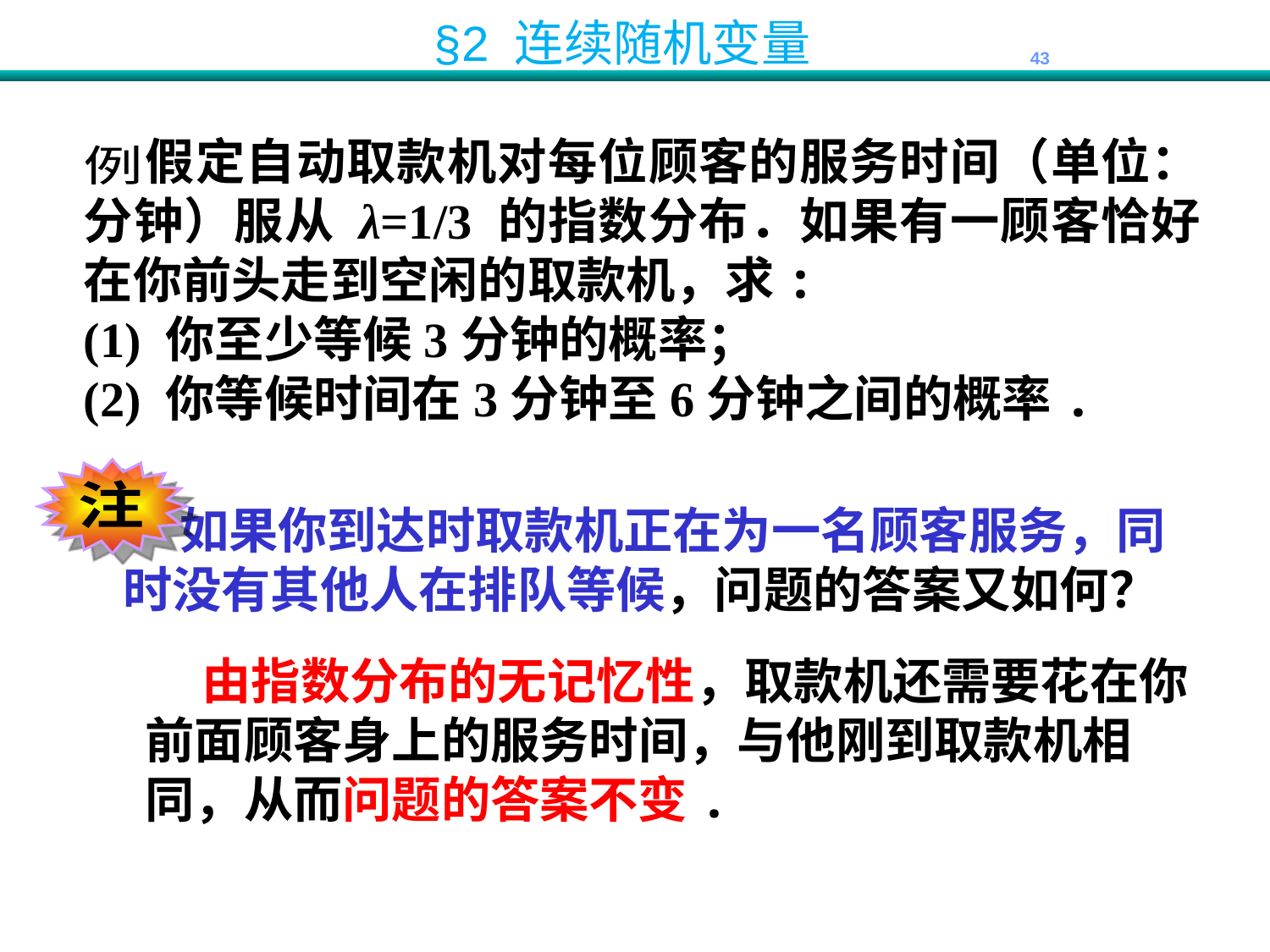

假定自动取款机对每位顾客的服务时间（单位：分钟）服从 λ=1/3 的指数分布．如果有一顾客恰好在你前头走到空闲的取款机，求:
(1) 你至少等候3分钟的概率；
(2) 你等候时间在3分钟至6分钟之间的概率.
例

注
    如果你到达时取款机正在为一名顾客服务，同时没有其他人在排队等候，问题的答案又如何？
    由指数分布的无记忆性，取款机还需要花在你前面顾客身上的服务时间，与他刚到取款机相同，从而问题的答案不变.